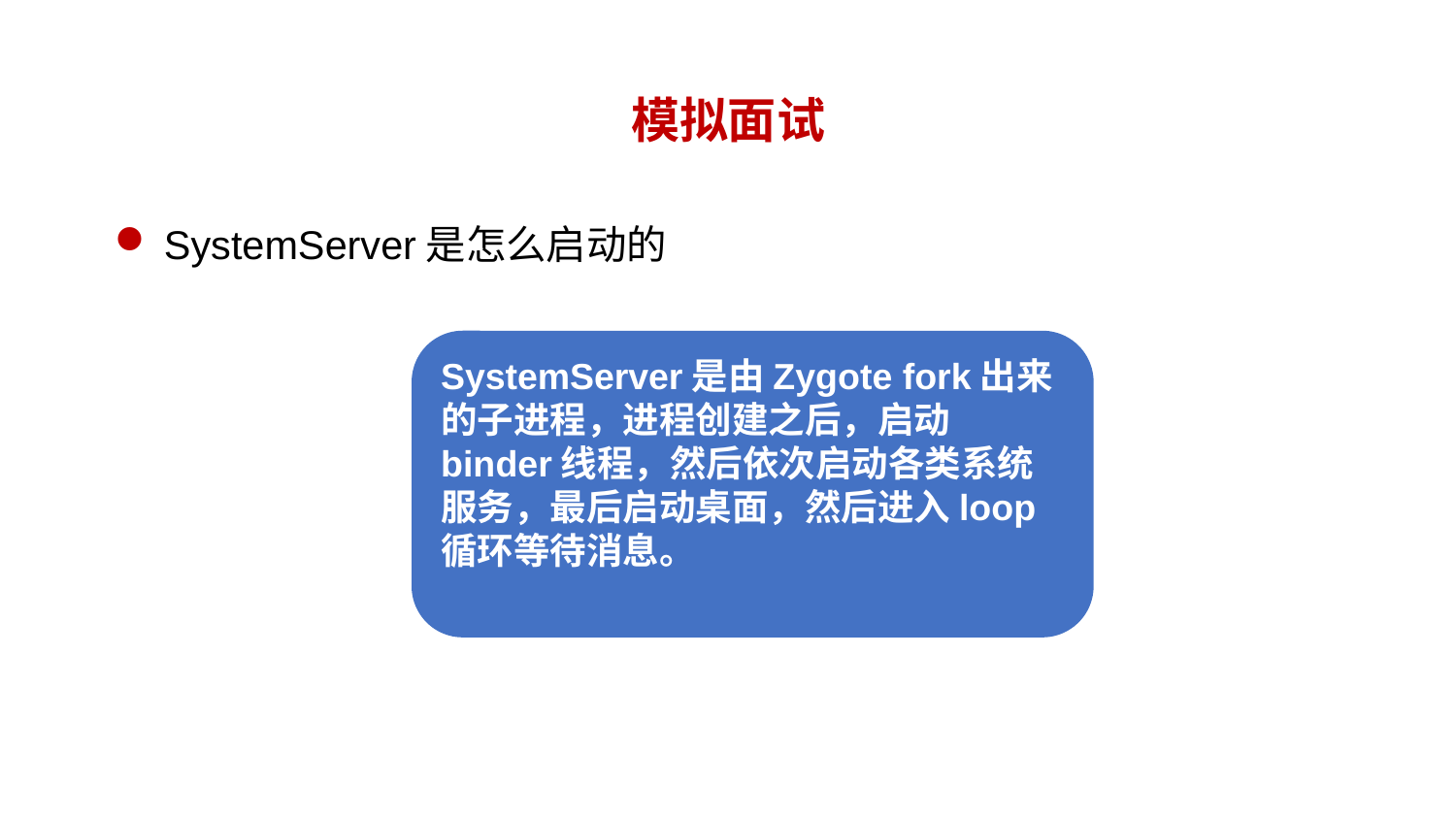

# 模拟面试
 SystemServer是怎么启动的
SystemServer是由Zygote fork出来的子进程，进程创建之后，启动binder线程，然后依次启动各类系统服务，最后启动桌面，然后进入loop循环等待消息。